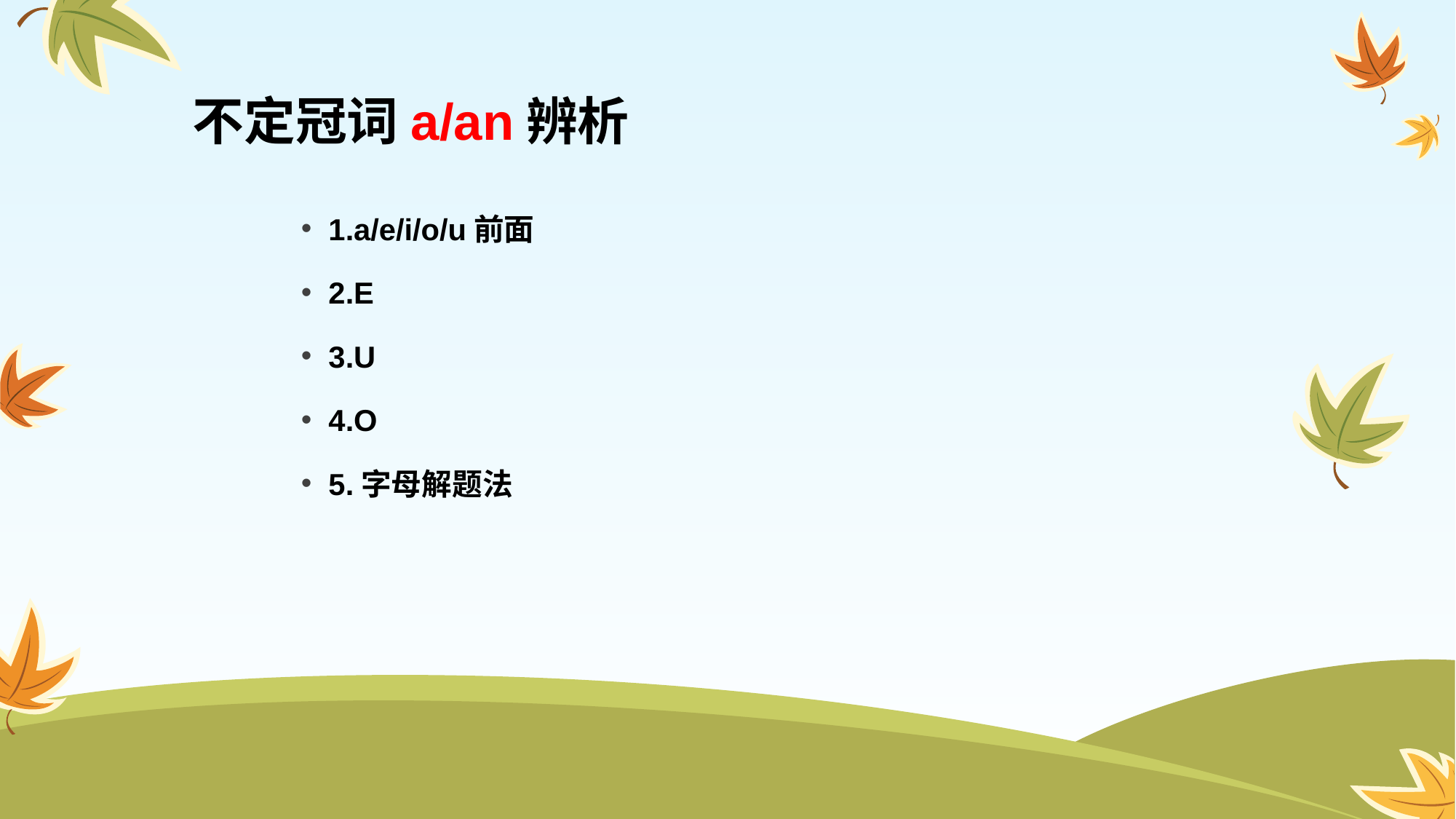

# 不定冠词a/an辨析
1.a/e/i/o/u前面
2.E
3.U
4.O
5.字母解题法